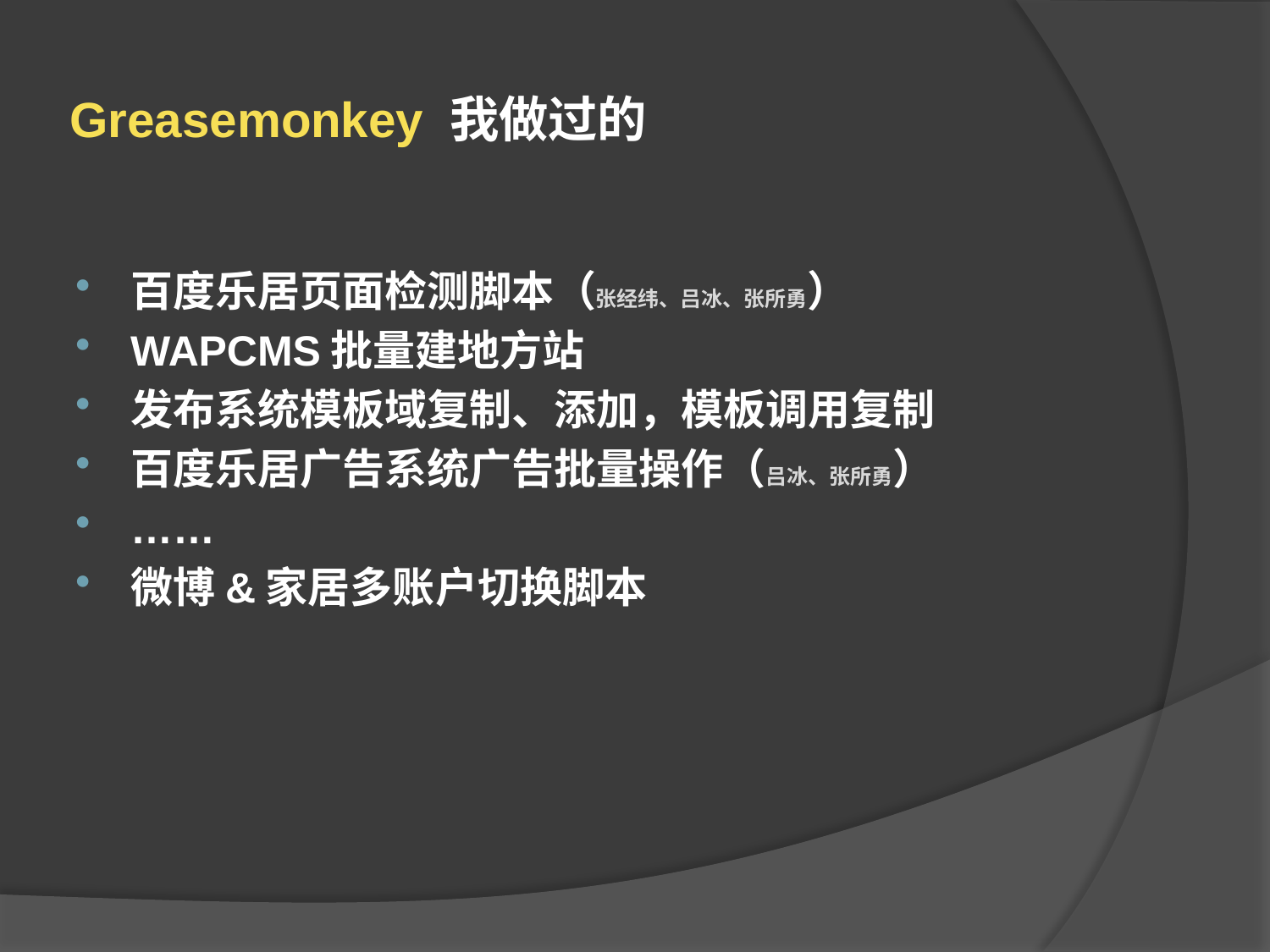

# Greasemonkey 我做过的
百度乐居页面检测脚本（张经纬、吕冰、张所勇）
WAPCMS批量建地方站
发布系统模板域复制、添加，模板调用复制
百度乐居广告系统广告批量操作（吕冰、张所勇）
……
微博&家居多账户切换脚本